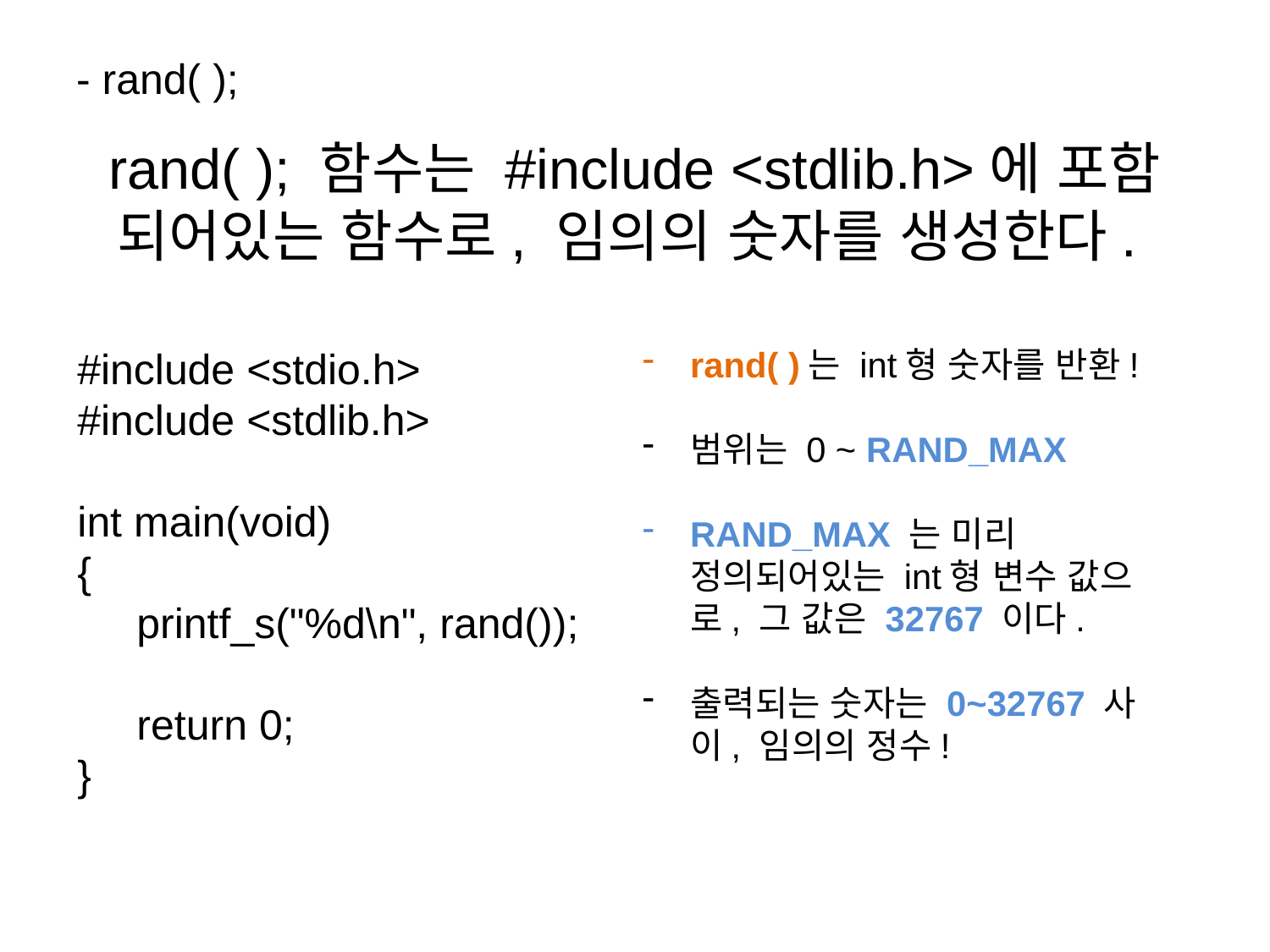

# - rand( );
rand( ); 함수는 #include <stdlib.h>에 포함 되어있는 함수로, 임의의 숫자를 생성한다.
#include <stdio.h>
#include <stdlib.h>

int main(void)
{
     printf_s("%d\n", rand());

     return 0;
}
rand( )는 int형 숫자를 반환!

범위는 0 ~ RAND_MAX

RAND_MAX 는 미리 정의되어있는 int형 변수 값으로, 그 값은 32767 이다.

출력되는 숫자는 0~32767 사이, 임의의 정수!